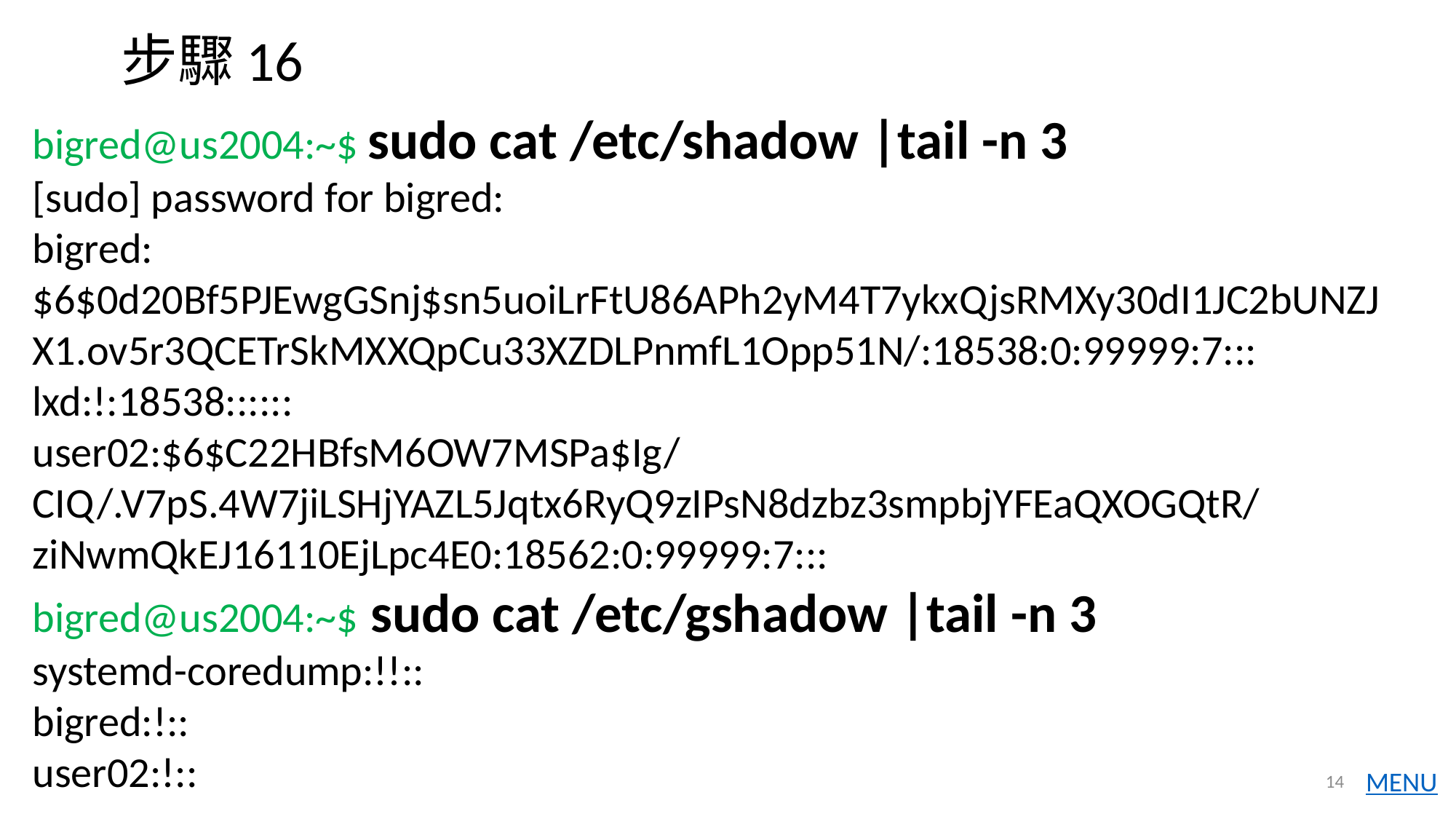

# 步驟16
bigred@us2004:~$ sudo cat /etc/shadow |tail -n 3
[sudo] password for bigred:
bigred:$6$0d20Bf5PJEwgGSnj$sn5uoiLrFtU86APh2yM4T7ykxQjsRMXy30dI1JC2bUNZJX1.ov5r3QCETrSkMXXQpCu33XZDLPnmfL1Opp51N/:18538:0:99999:7:::
lxd:!:18538::::::
user02:$6$C22HBfsM6OW7MSPa$Ig/CIQ/.V7pS.4W7jiLSHjYAZL5Jqtx6RyQ9zIPsN8dzbz3smpbjYFEaQXOGQtR/ziNwmQkEJ16110EjLpc4E0:18562:0:99999:7:::
bigred@us2004:~$ sudo cat /etc/gshadow |tail -n 3
systemd-coredump:!!::
bigred:!::
user02:!::

14